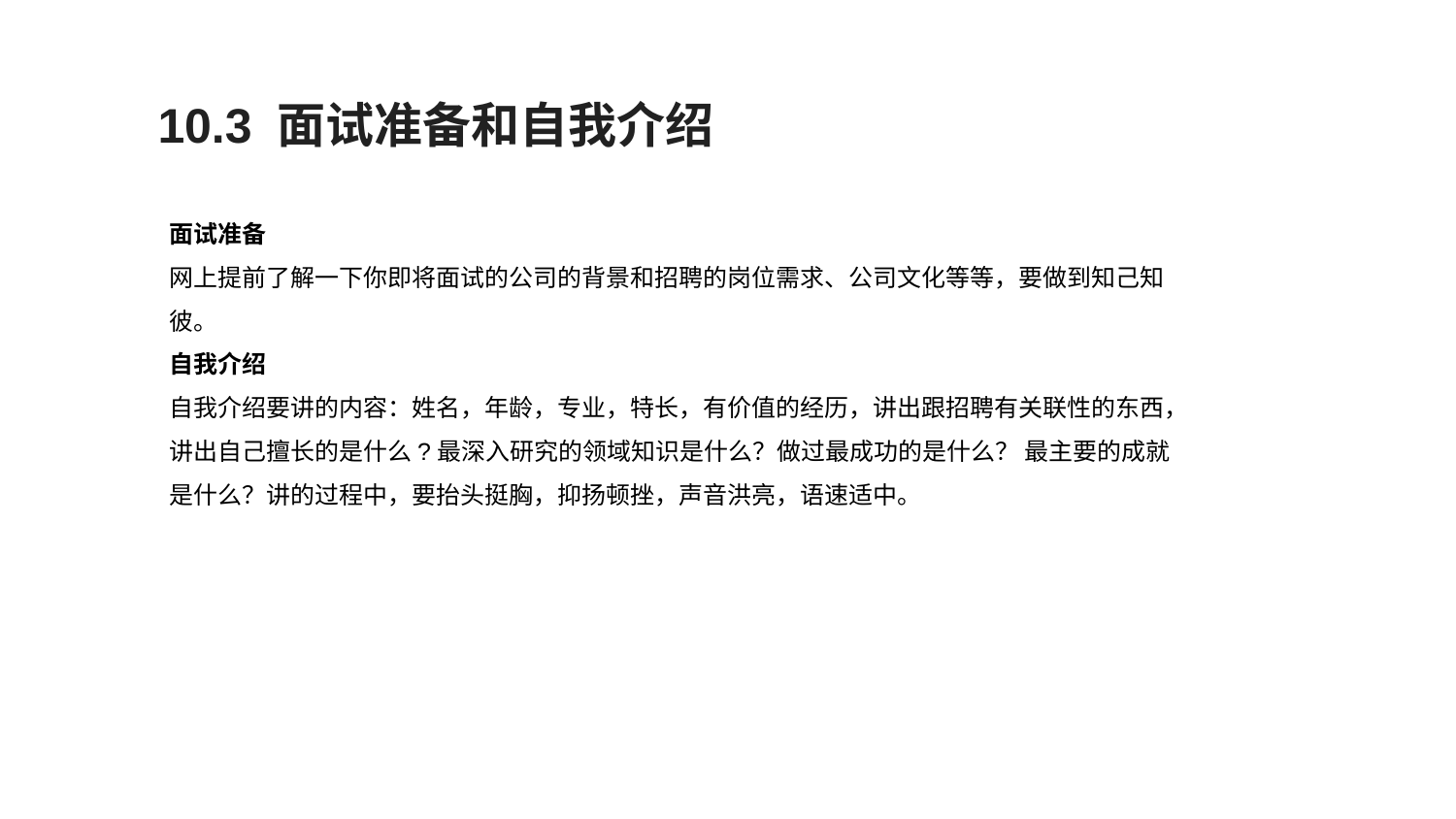

10.3 面试准备和自我介绍
面试准备
网上提前了解一下你即将面试的公司的背景和招聘的岗位需求、公司文化等等，要做到知己知彼。
自我介绍
自我介绍要讲的内容：姓名，年龄，专业，特长，有价值的经历，讲出跟招聘有关联性的东西，讲出自己擅长的是什么?最深入研究的领域知识是什么？做过最成功的是什么？ 最主要的成就是什么？讲的过程中，要抬头挺胸，抑扬顿挫，声音洪亮，语速适中。